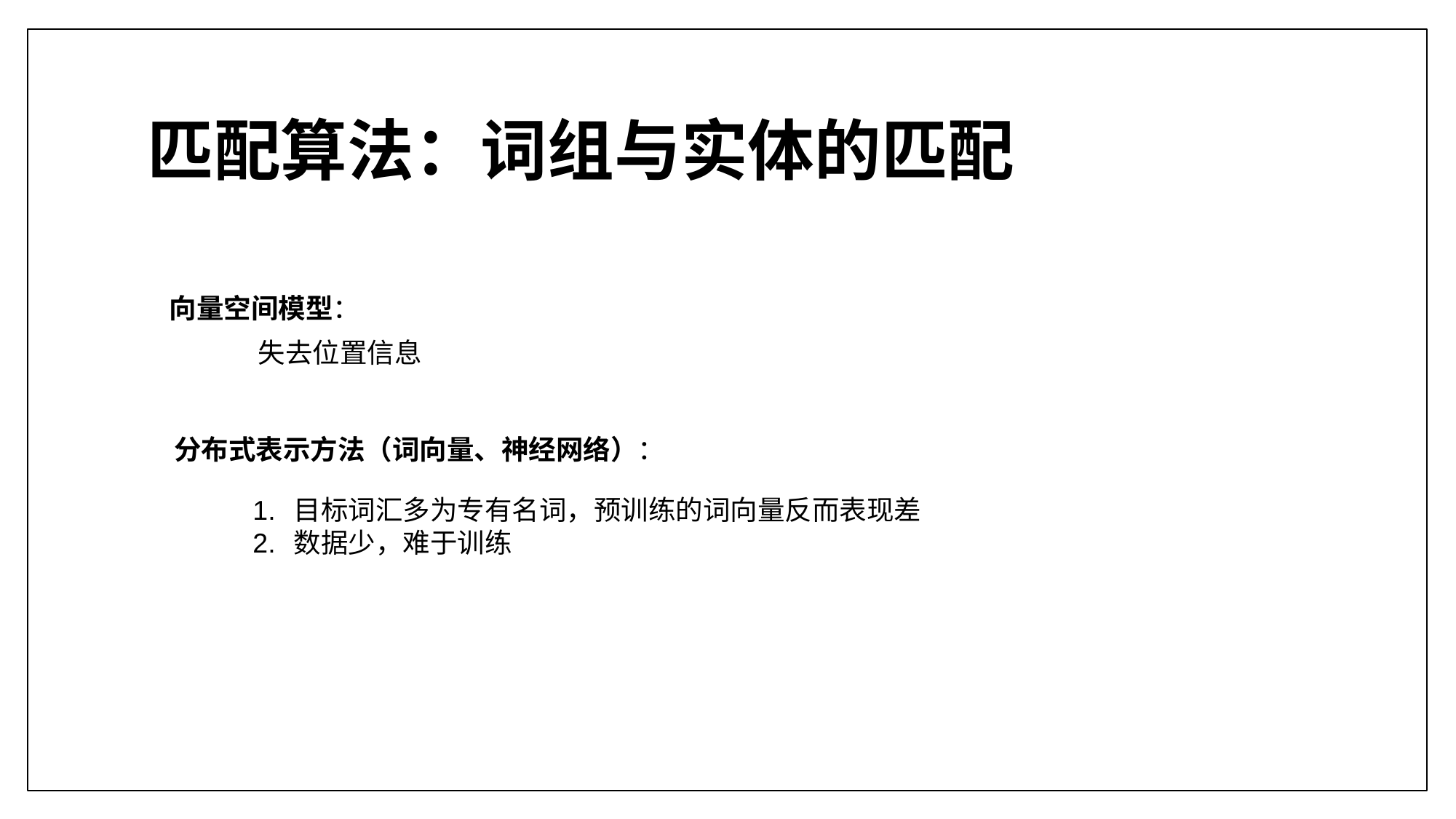

# 匹配算法：词组与实体的匹配
向量空间模型：
失去位置信息
分布式表示方法（词向量、神经网络）：
目标词汇多为专有名词，预训练的词向量反而表现差
数据少，难于训练